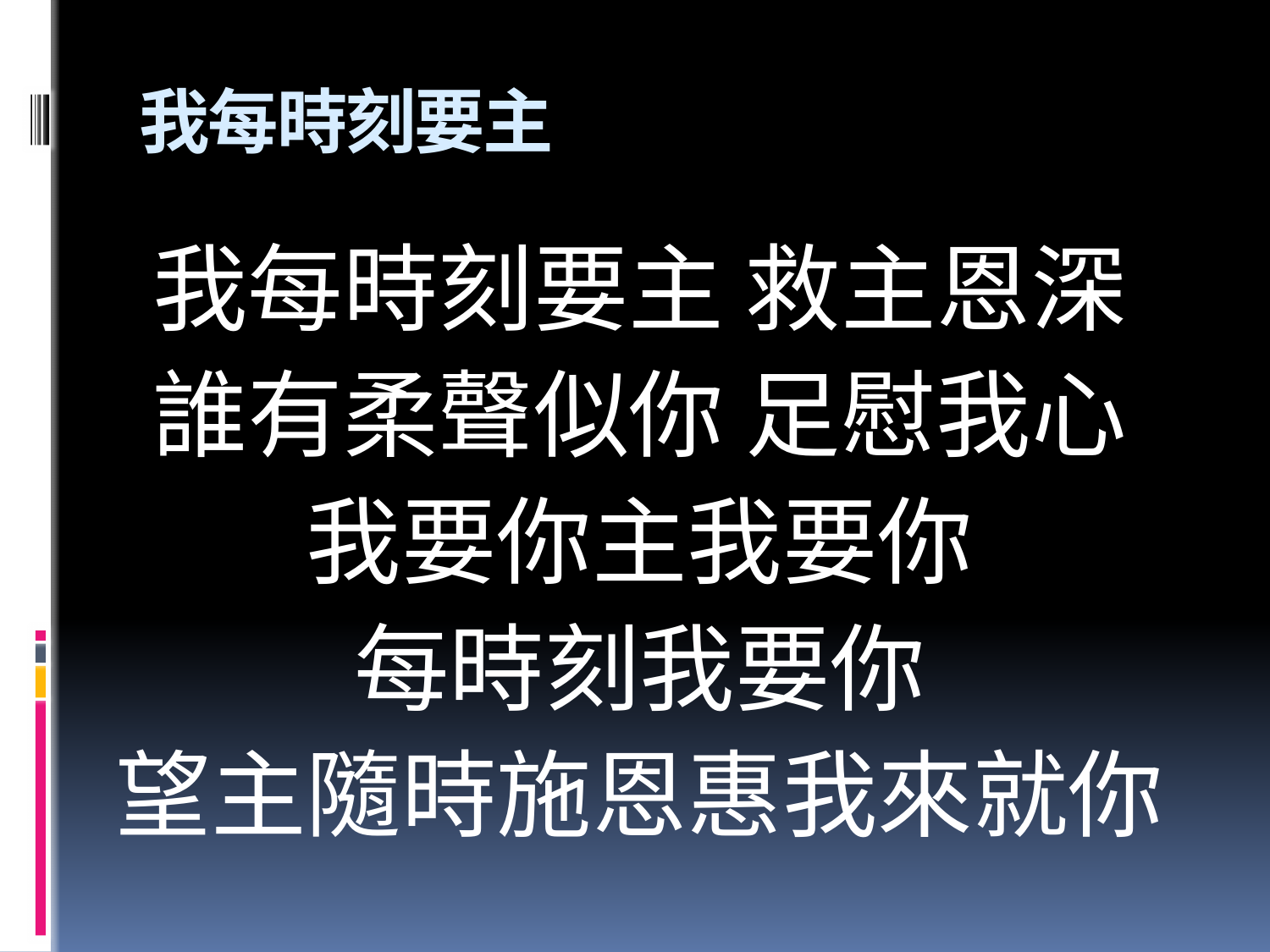

# 我每時刻要主
我每時刻要主 救主恩深
誰有柔聲似你 足慰我心
我要你主我要你
每時刻我要你
望主隨時施恩惠我來就你